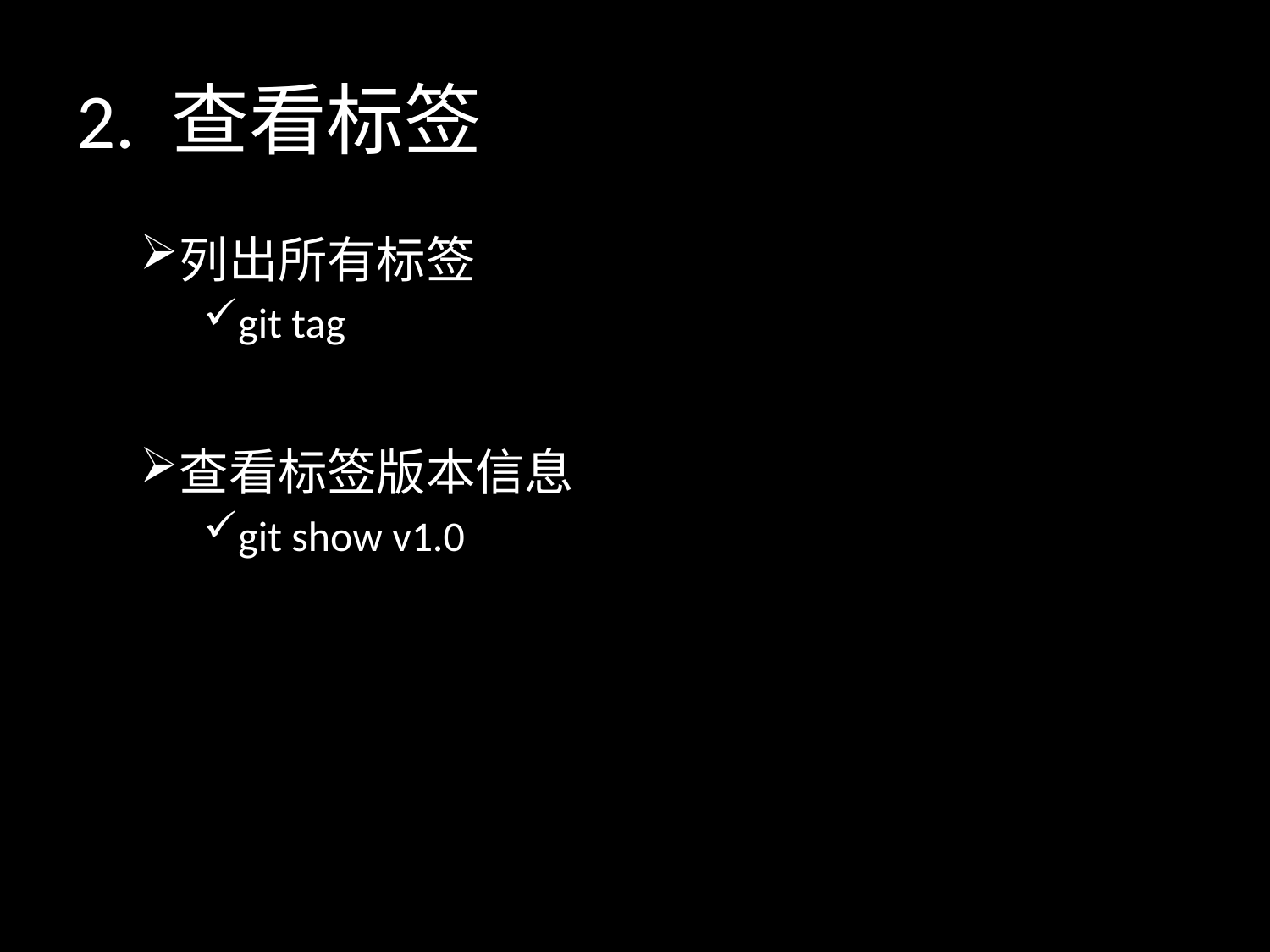

# 2. 查看标签
列出所有标签
git tag

查看标签版本信息
git show v1.0